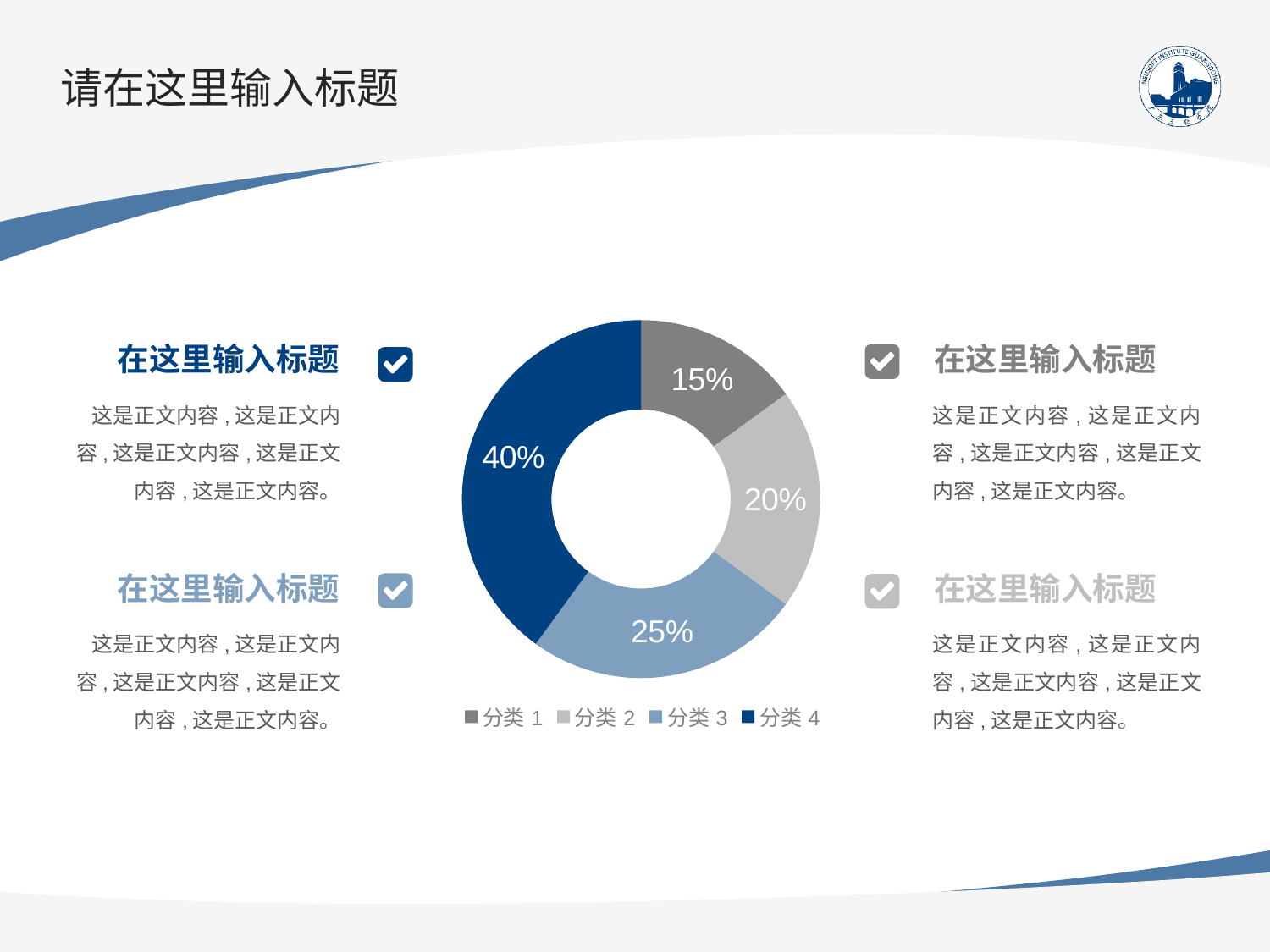

# 请在这里输入标题

### Chart

| Category | Sales |
|---|---|
| 分类1 | 15.0 |
| 分类2 | 20.0 |
| 分类3 | 25.0 |
| 分类4 | 40.0 |
在这里输入标题

在这里输入标题

这是正文内容,这是正文内容,这是正文内容,这是正文内容,这是正文内容。
这是正文内容,这是正文内容,这是正文内容,这是正文内容,这是正文内容。
在这里输入标题

在这里输入标题

这是正文内容,这是正文内容,这是正文内容,这是正文内容,这是正文内容。
这是正文内容,这是正文内容,这是正文内容,这是正文内容,这是正文内容。